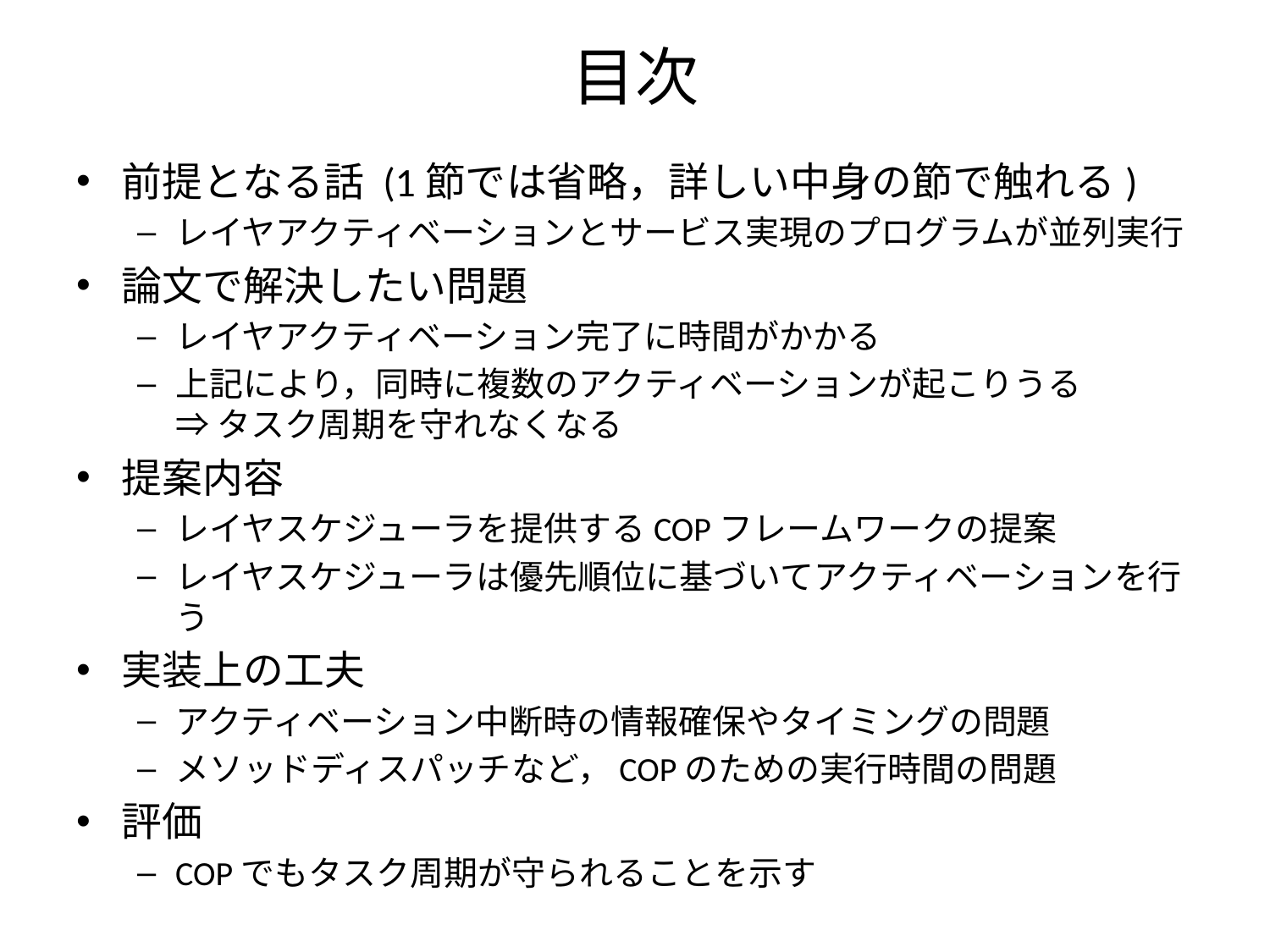

# 目次
前提となる話 (1節では省略，詳しい中身の節で触れる)
レイヤアクティベーションとサービス実現のプログラムが並列実行
論文で解決したい問題
レイヤアクティベーション完了に時間がかかる
上記により，同時に複数のアクティベーションが起こりうる
⇒ タスク周期を守れなくなる
提案内容
レイヤスケジューラを提供するCOPフレームワークの提案
レイヤスケジューラは優先順位に基づいてアクティベーションを行う
実装上の工夫
アクティベーション中断時の情報確保やタイミングの問題
メソッドディスパッチなど，COPのための実行時間の問題
評価
COPでもタスク周期が守られることを示す